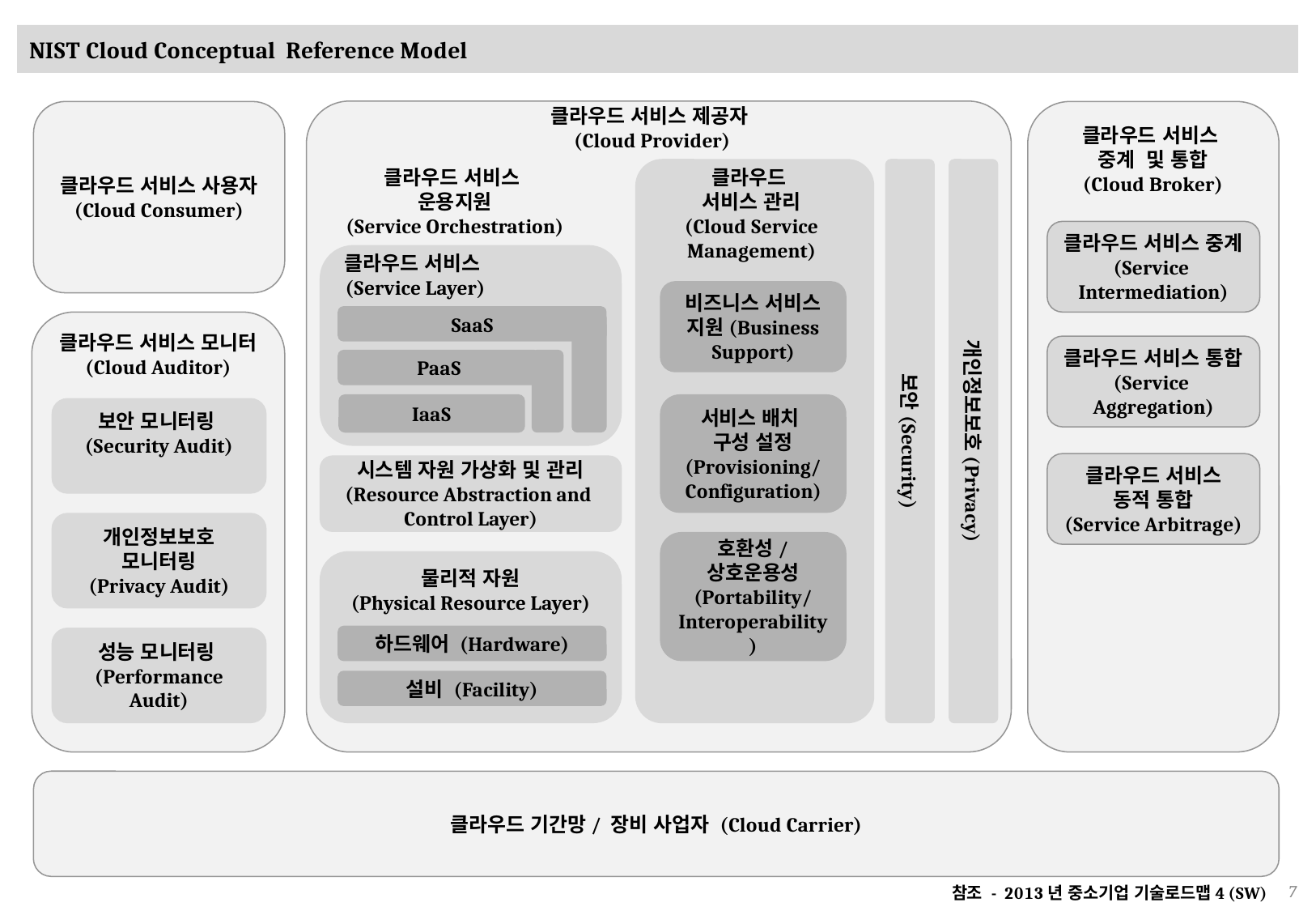

# NIST Cloud Conceptual  Reference Model
클라우드 서비스 제공자
(Cloud Provider)

클라우드 서비스 사용자
(Cloud Consumer)

클라우드 서비스
중계  및 통합
(Cloud Broker)
클라우드 서비스
운용지원
(Service Orchestration)
클라우드
서비스 관리
(Cloud Service Management)

보안(Security)
개인정보보호(Privacy)
클라우드 서비스 중계
(Service
Intermediation)
클라우드 서비스
(Service Layer)

비즈니스 서비스 지원(Business Support)
SaaS
클라우드 서비스 모니터
(Cloud Auditor)
클라우드 서비스 통합
(Service
Aggregation)
PaaS

IaaS
서비스 배치
구성 설정
(Provisioning/Configuration)
보안 모니터링(Security Audit)
클라우드 서비스
동적 통합
(Service Arbitrage)
시스템 자원 가상화 및 관리
(Resource Abstraction and
Control Layer)
개인정보보호
모니터링
(Privacy Audit)
호환성/
상호운용성
(Portability/
Interoperability)
물리적 자원
(Physical Resource Layer)
하드웨어 (Hardware)
성능 모니터링(Performance Audit)
설비 (Facility)
클라우드 기간망/ 장비 사업자 (Cloud Carrier)
참조 -  2013년 중소기업 기술로드맵4 (SW)